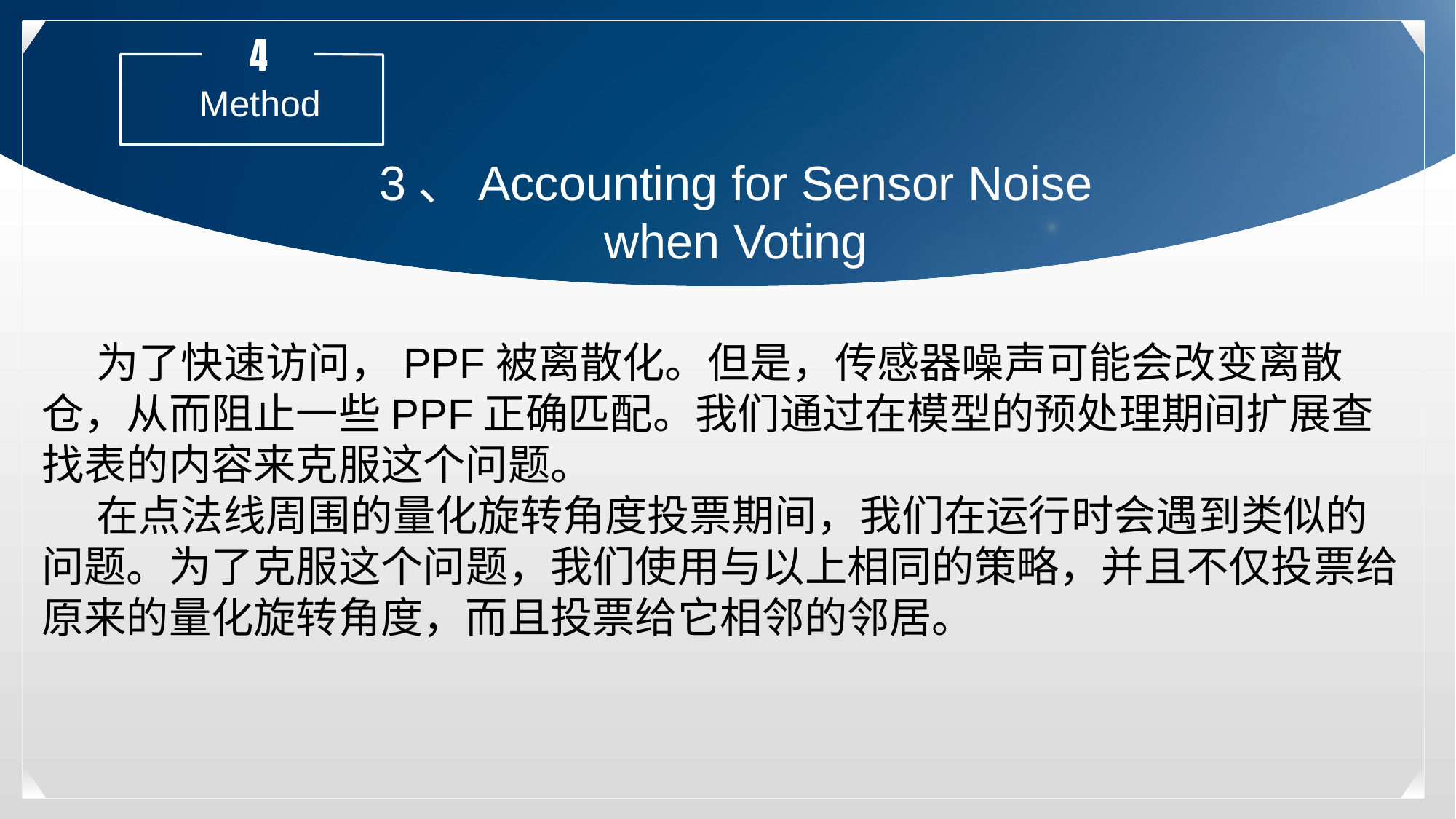

4

Method
3、Accounting for Sensor Noise when Voting

为了快速访问，PPF被离散化。但是，传感器噪声可能会改变离散仓，从而阻止一些PPF正确匹配。我们通过在模型的预处理期间扩展查找表的内容来克服这个问题。
在点法线周围的量化旋转角度投票期间，我们在运行时会遇到类似的问题。为了克服这个问题，我们使用与以上相同的策略，并且不仅投票给原来的量化旋转角度，而且投票给它相邻的邻居。